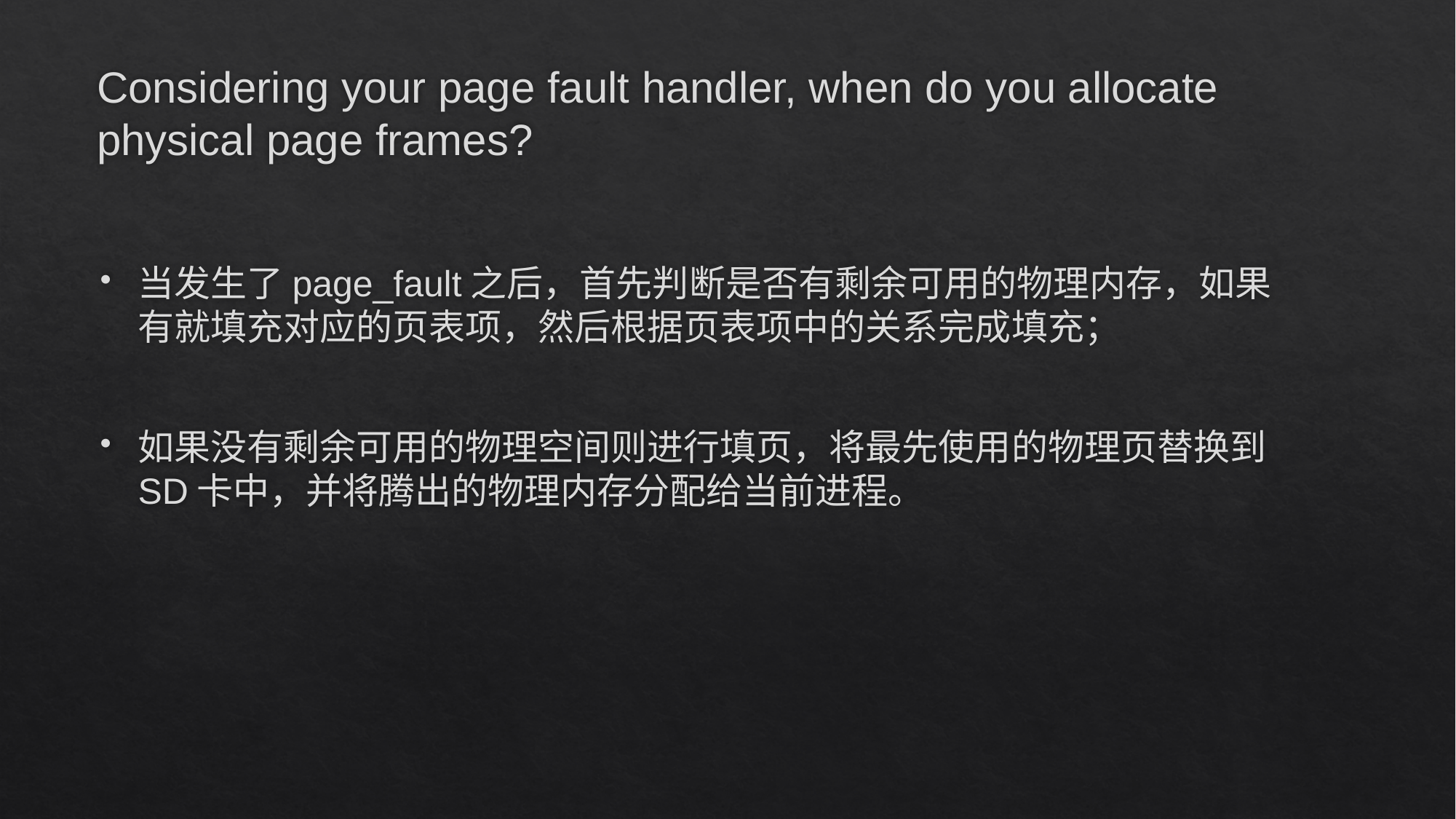

# Considering your page fault handler, when do you allocate physical page frames?

当发生了page_fault之后，首先判断是否有剩余可用的物理内存，如果有就填充对应的页表项，然后根据页表项中的关系完成填充；

如果没有剩余可用的物理空间则进行填页，将最先使用的物理页替换到SD卡中，并将腾出的物理内存分配给当前进程。